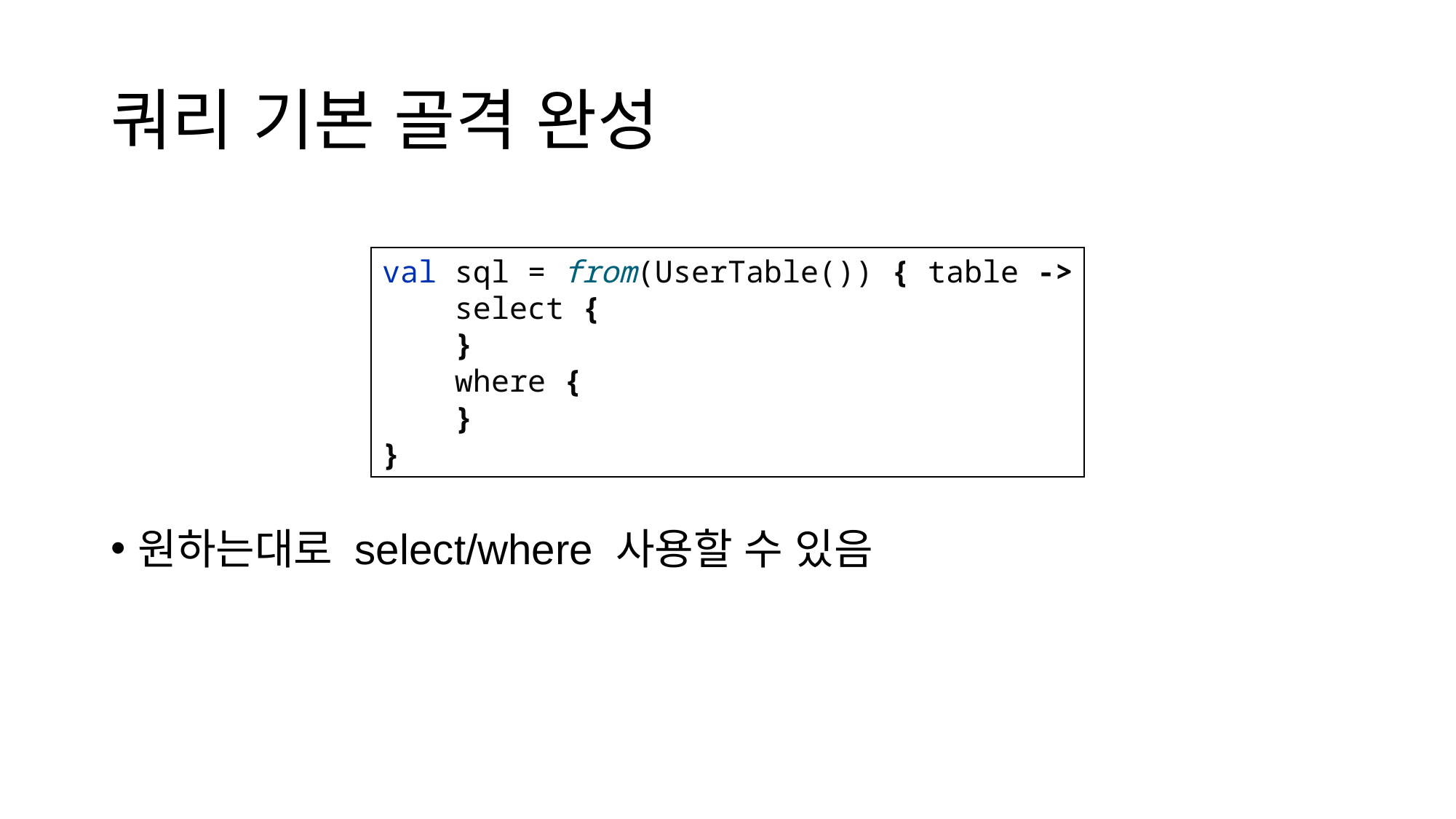

# 쿼리 기본 골격 완성
val sql = from(UserTable()) { table ->
    select {
    }
    where {
    }
}
원하는대로 select/where 사용할 수 있음